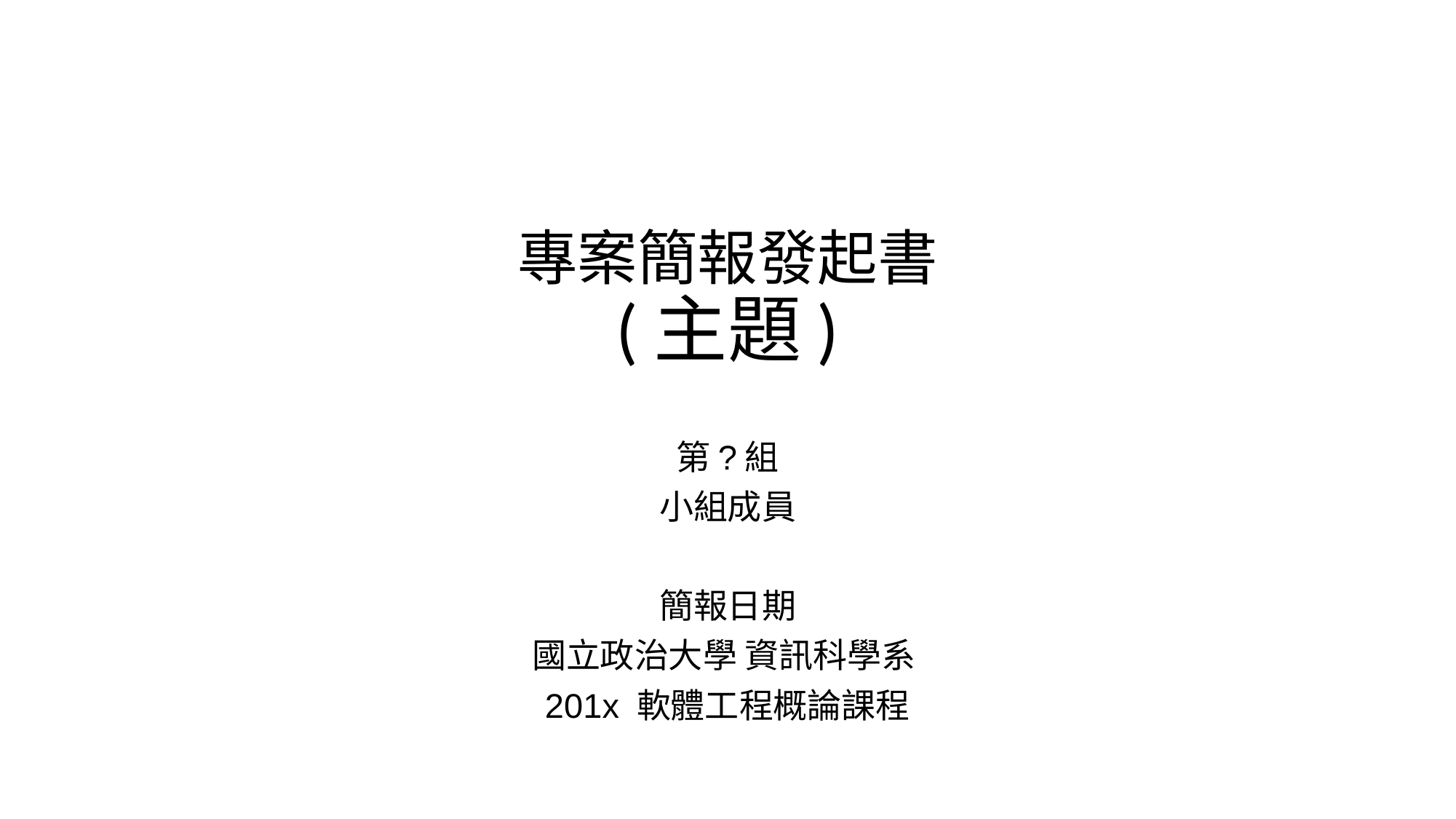

# 專案簡報發起書 (主題)
第?組
小組成員

簡報日期
國立政治大學 資訊科學系
201x 軟體工程概論課程